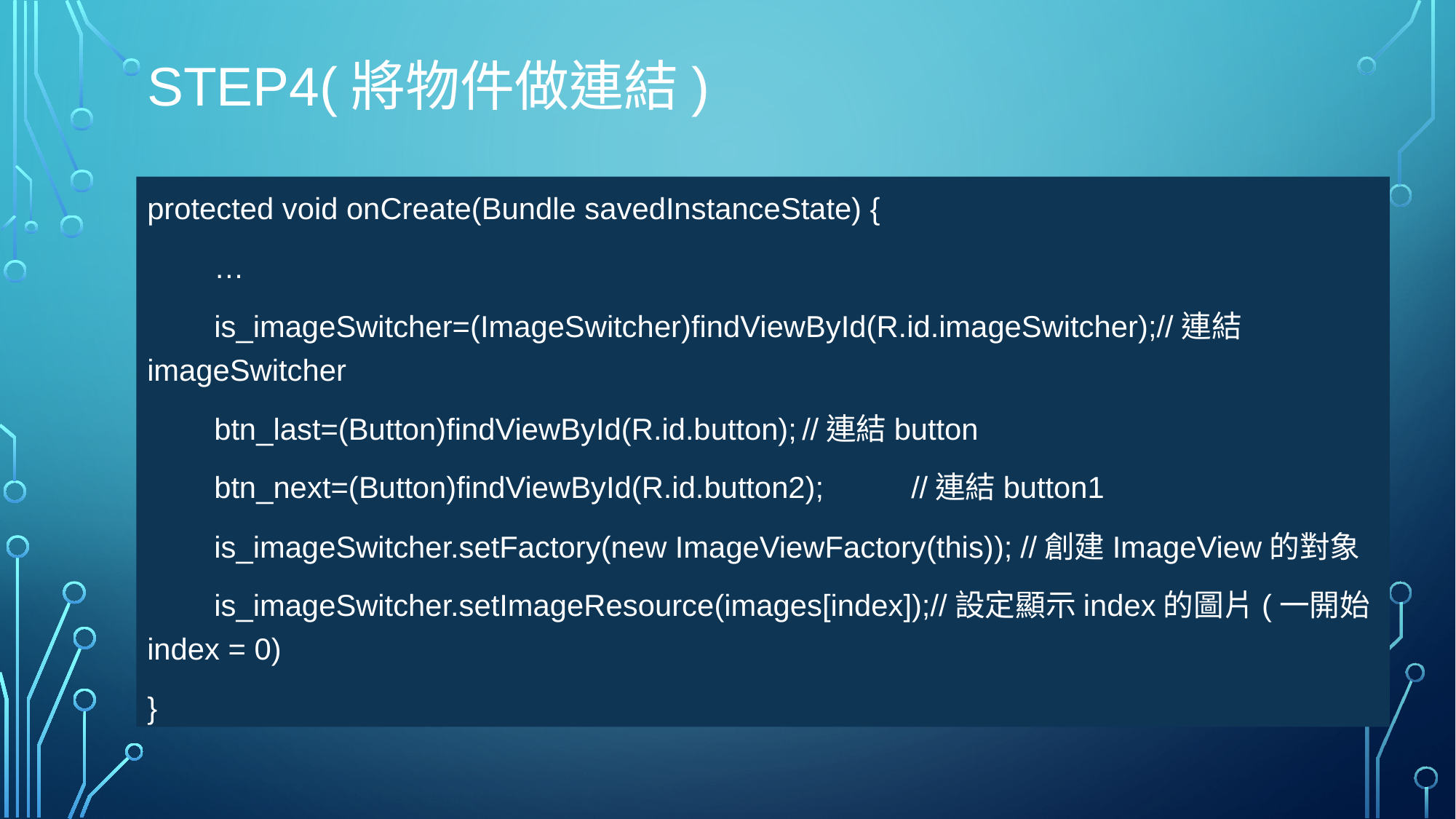

# Step4(將物件做連結)
protected void onCreate(Bundle savedInstanceState) {
        …
        is_imageSwitcher=(ImageSwitcher)findViewById(R.id.imageSwitcher);//連結imageSwitcher
        btn_last=(Button)findViewById(R.id.button);	//連結button
        btn_next=(Button)findViewById(R.id.button2);	//連結button1
        is_imageSwitcher.setFactory(new ImageViewFactory(this));	//創建ImageView的對象
        is_imageSwitcher.setImageResource(images[index]);//設定顯示index的圖片(一開始index = 0)
}